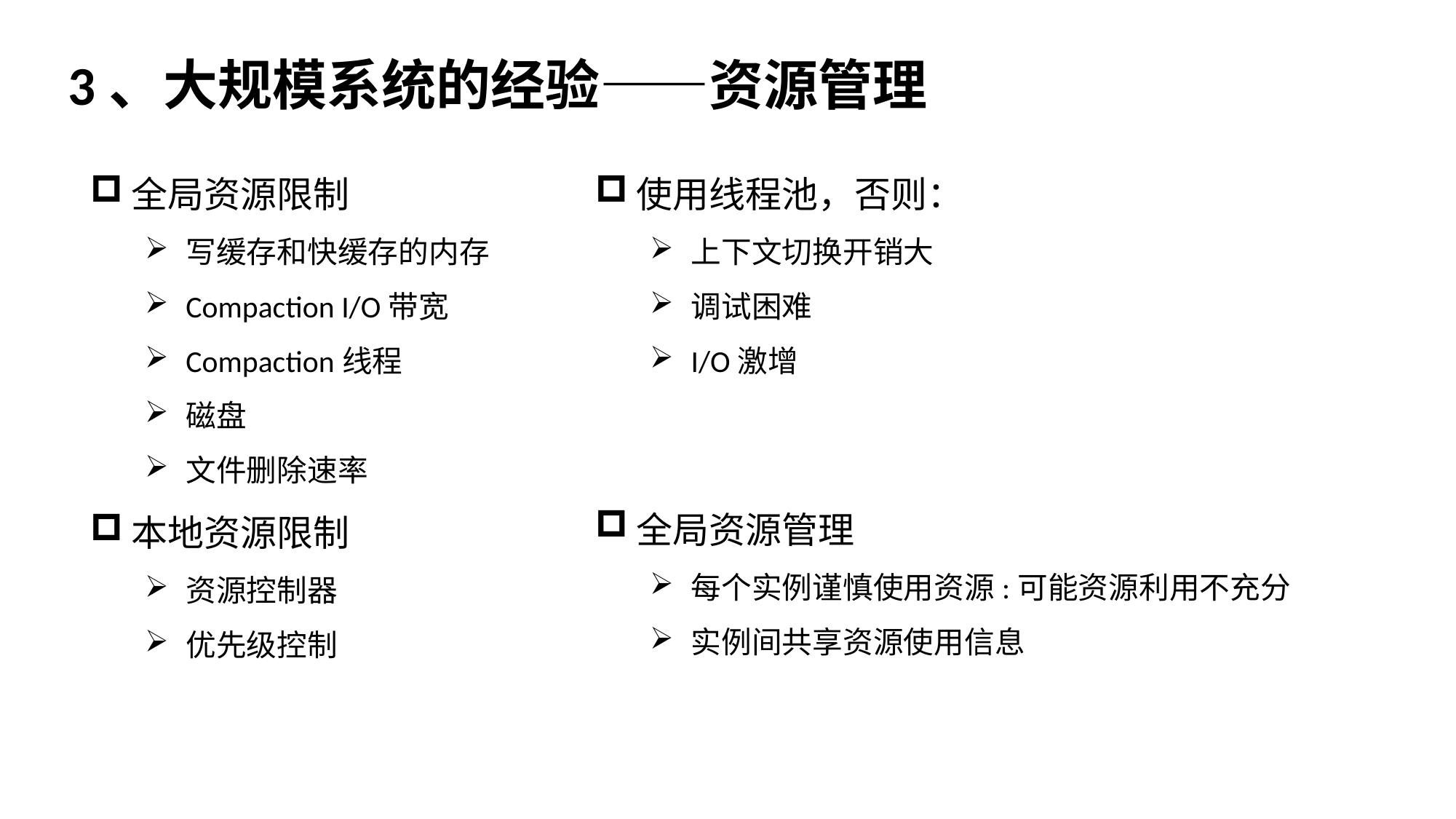

3、大规模系统的经验——资源管理
全局资源限制
写缓存和快缓存的内存
Compaction I/O带宽
Compaction线程
磁盘
文件删除速率
本地资源限制
资源控制器
优先级控制

使用线程池，否则：
上下文切换开销大
调试困难
I/O激增
全局资源管理
每个实例谨慎使用资源:可能资源利用不充分
实例间共享资源使用信息